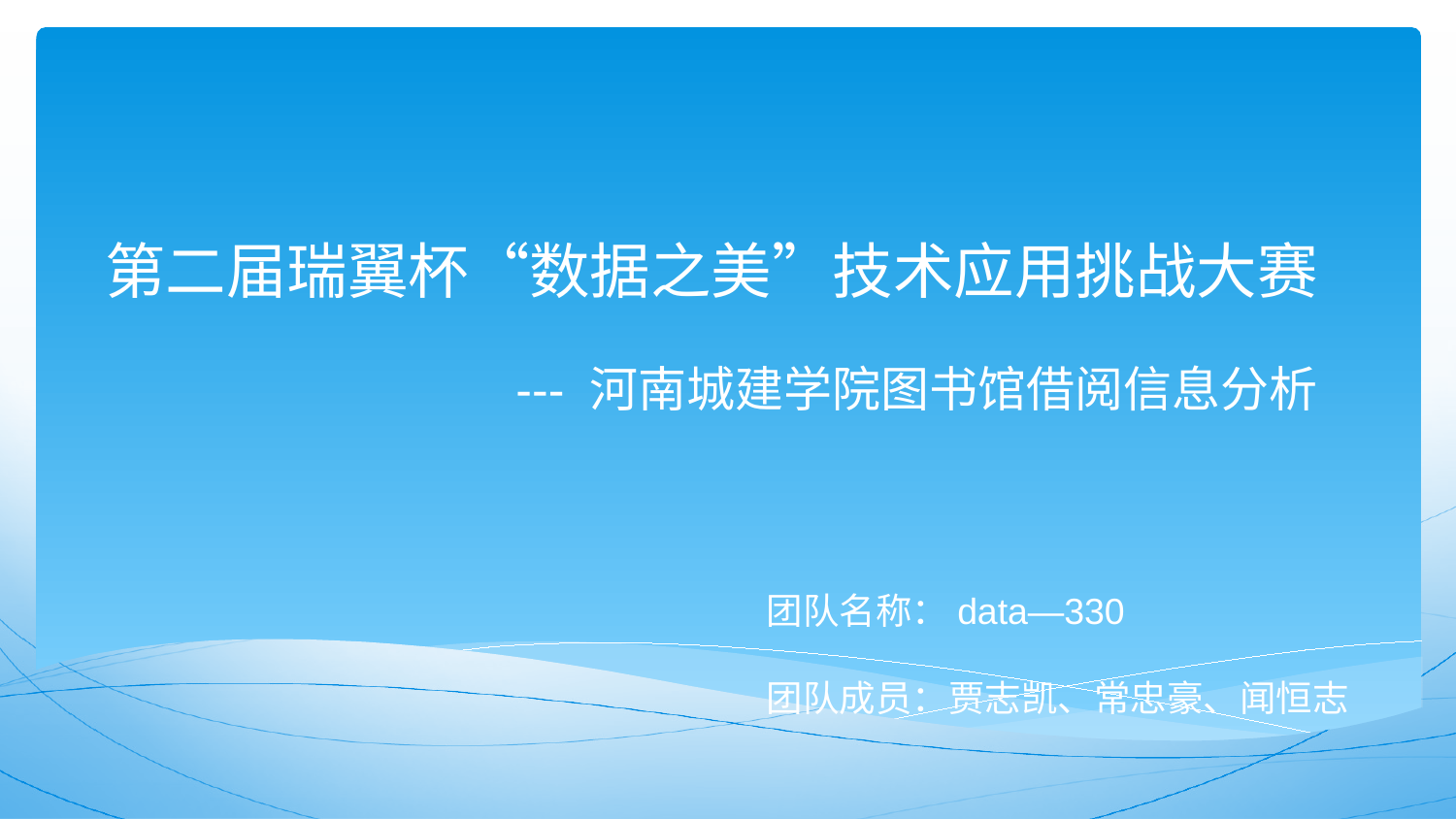

第二届瑞翼杯“数据之美”技术应用挑战大赛
--- 河南城建学院图书馆借阅信息分析
团队名称：data—330

团队成员：贾志凯、常忠豪、闻恒志